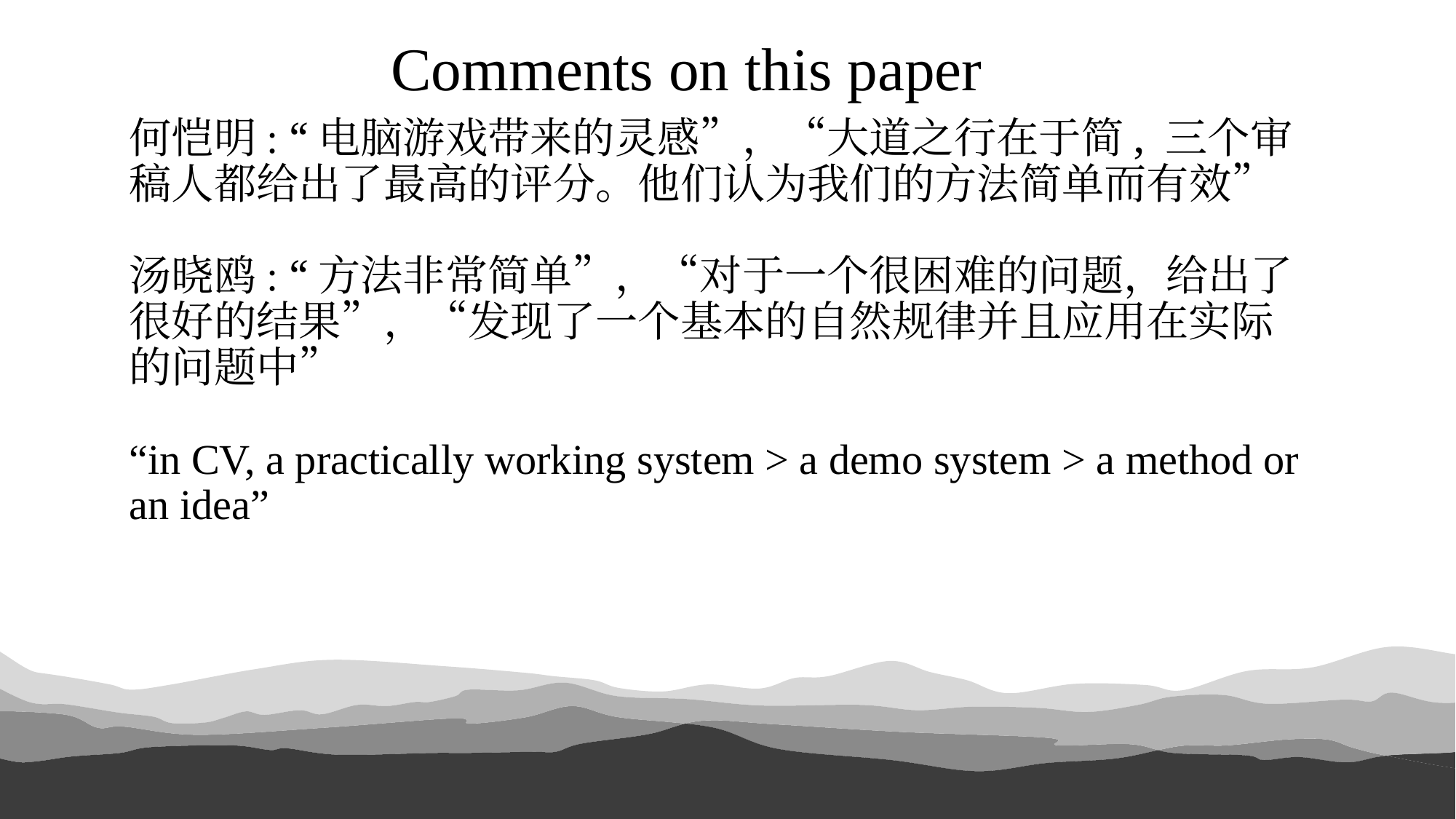

Comments on this paper
何恺明: “电脑游戏带来的灵感”，“大道之行在于简, 三个审稿人都给出了最高的评分。他们认为我们的方法简单而有效”

汤晓鸥: “方法非常简单”，“对于一个很困难的问题，给出了很好的结果”，“发现了一个基本的自然规律并且应用在实际的问题中”

“in CV, a practically working system > a demo system > a method or an idea”